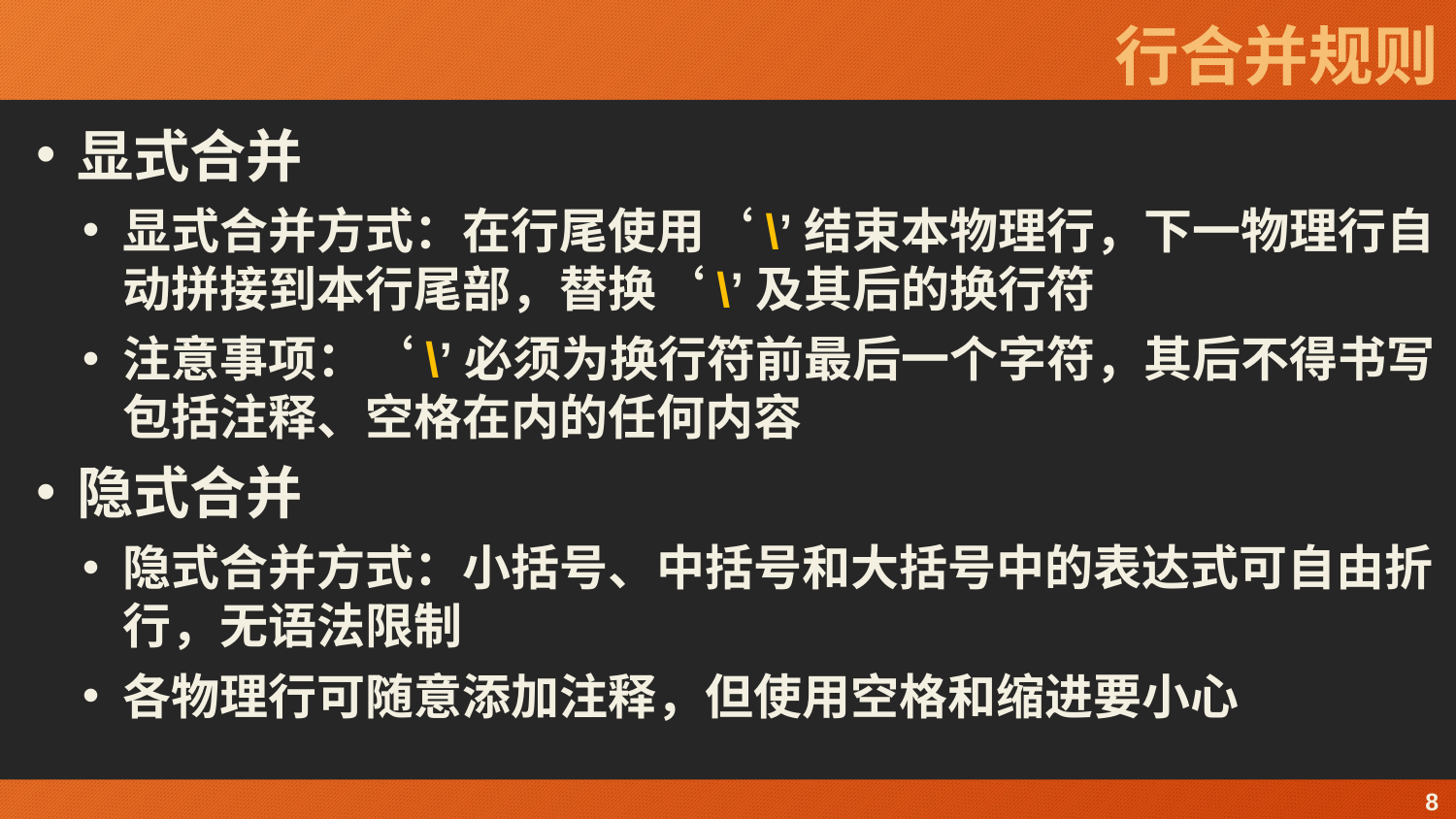

# 行合并规则
显式合并
显式合并方式：在行尾使用‘\’结束本物理行，下一物理行自动拼接到本行尾部，替换‘\’及其后的换行符
注意事项：‘\’必须为换行符前最后一个字符，其后不得书写包括注释、空格在内的任何内容
隐式合并
隐式合并方式：小括号、中括号和大括号中的表达式可自由折行，无语法限制
各物理行可随意添加注释，但使用空格和缩进要小心
8